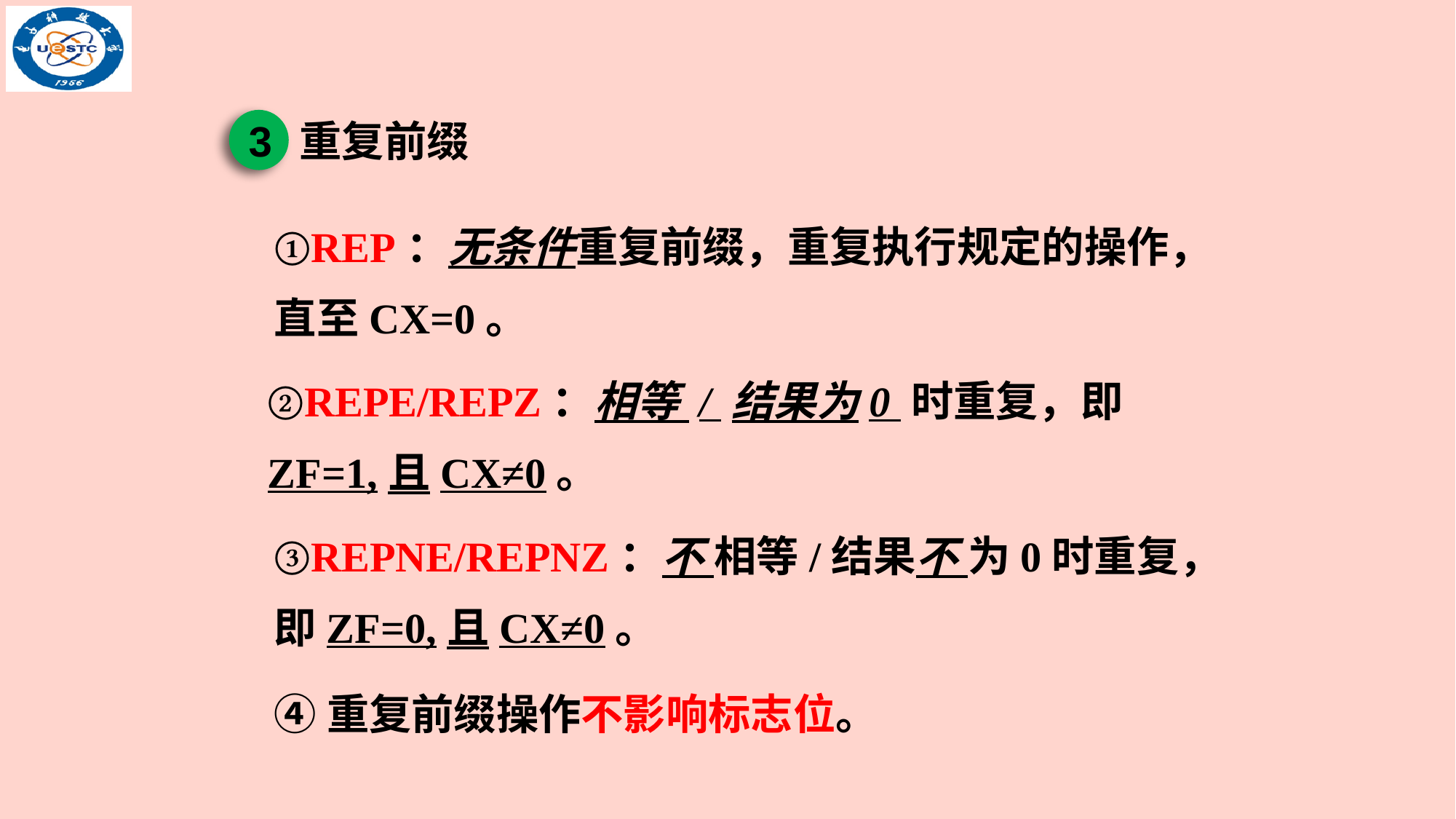

重复前缀
3
①REP：无条件重复前缀，重复执行规定的操作，直至CX=0。
②REPE/REPZ：相等 / 结果为0 时重复，即ZF=1,且CX≠0。
③REPNE/REPNZ：不 相等/结果不 为0时重复，即ZF=0,且CX≠0。
④重复前缀操作不影响标志位。